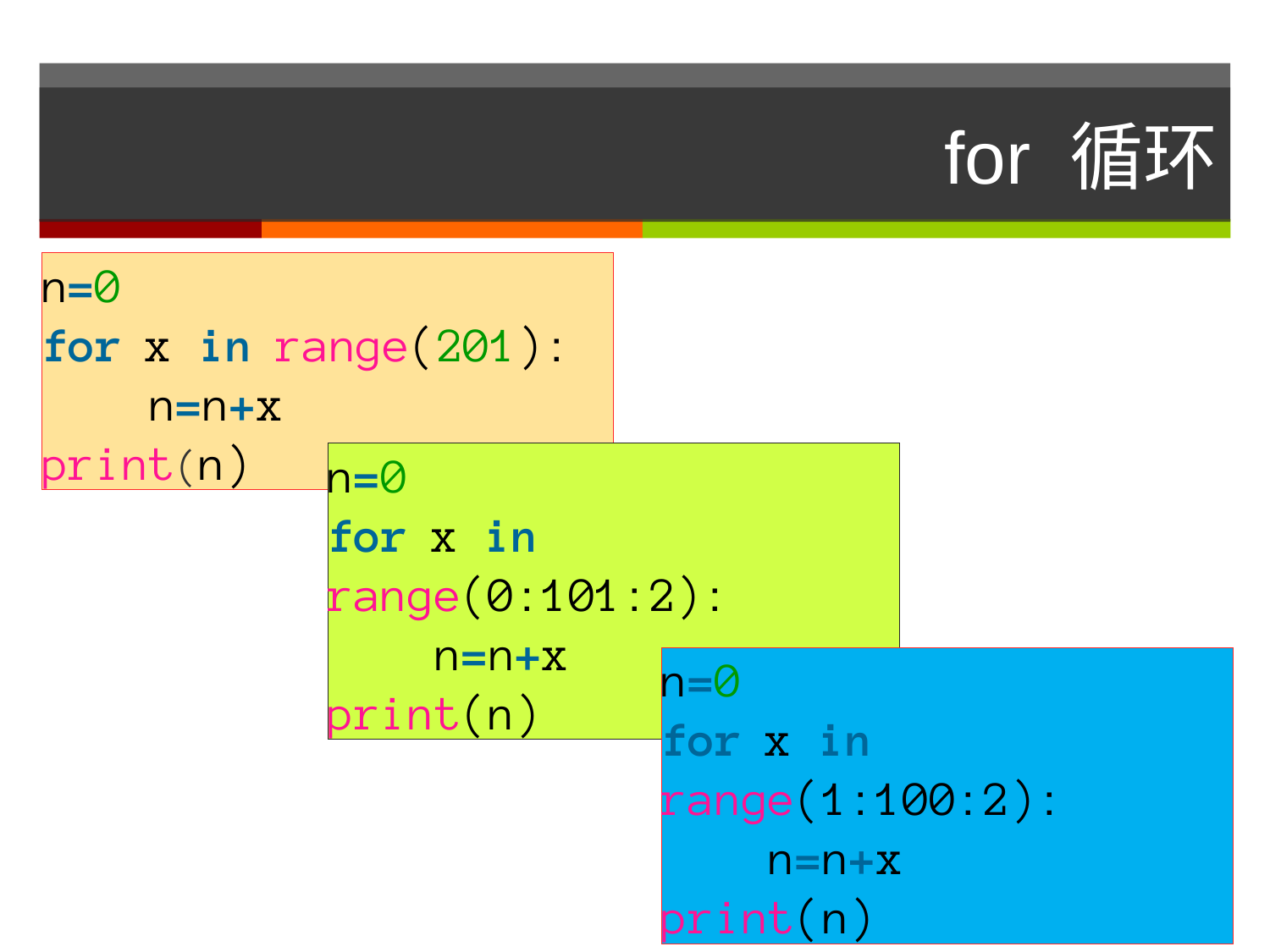

# for 循环
n=0
for x in range(201):
    n=n+x
print(n)
n=0
for x in range(0:101:2):
    n=n+x
print(n)
n=0
for x in range(1:100:2):
    n=n+x
print(n)